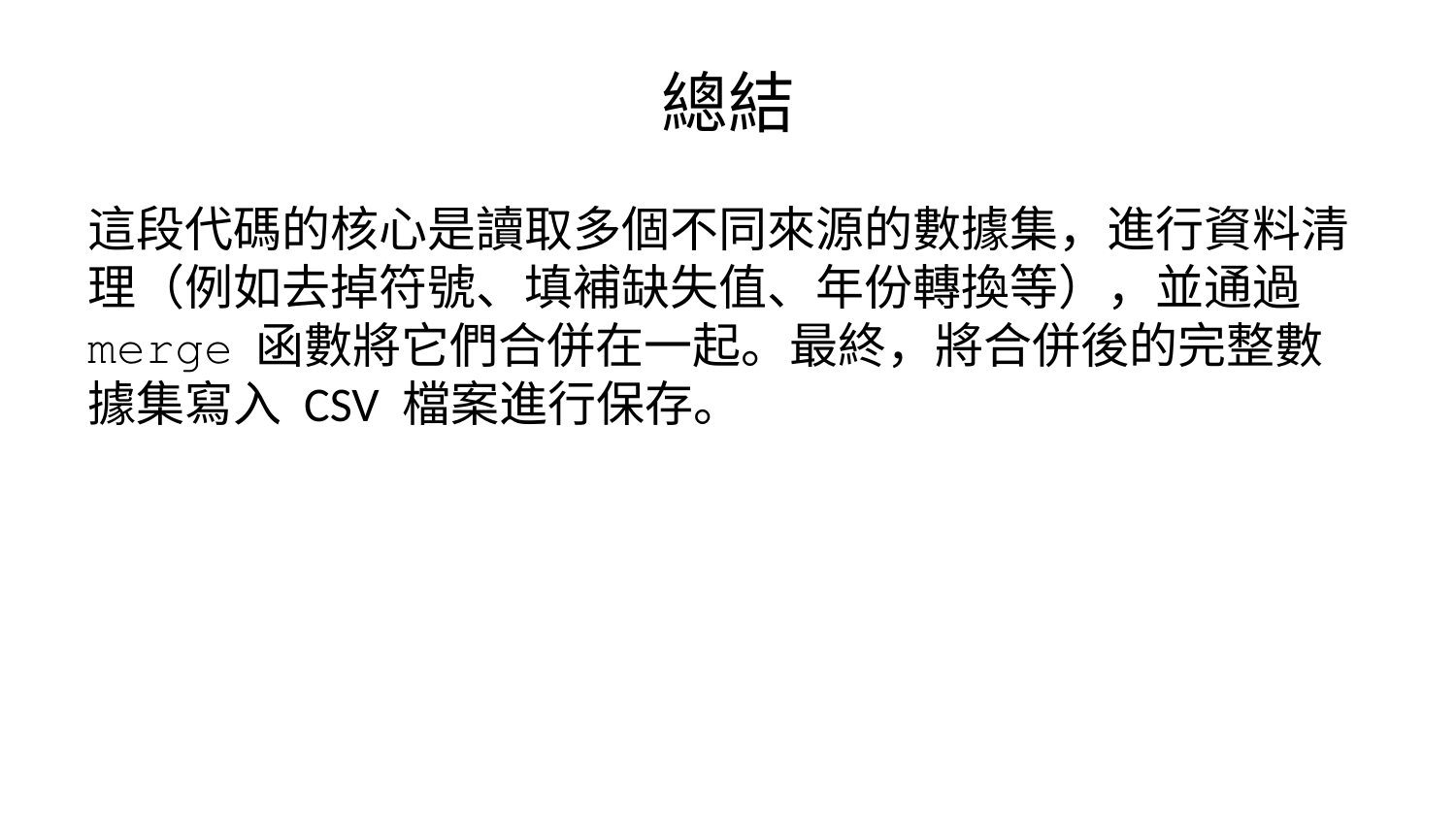

# 總結
這段代碼的核心是讀取多個不同來源的數據集，進行資料清理（例如去掉符號、填補缺失值、年份轉換等），並通過 merge 函數將它們合併在一起。最終，將合併後的完整數據集寫入 CSV 檔案進行保存。